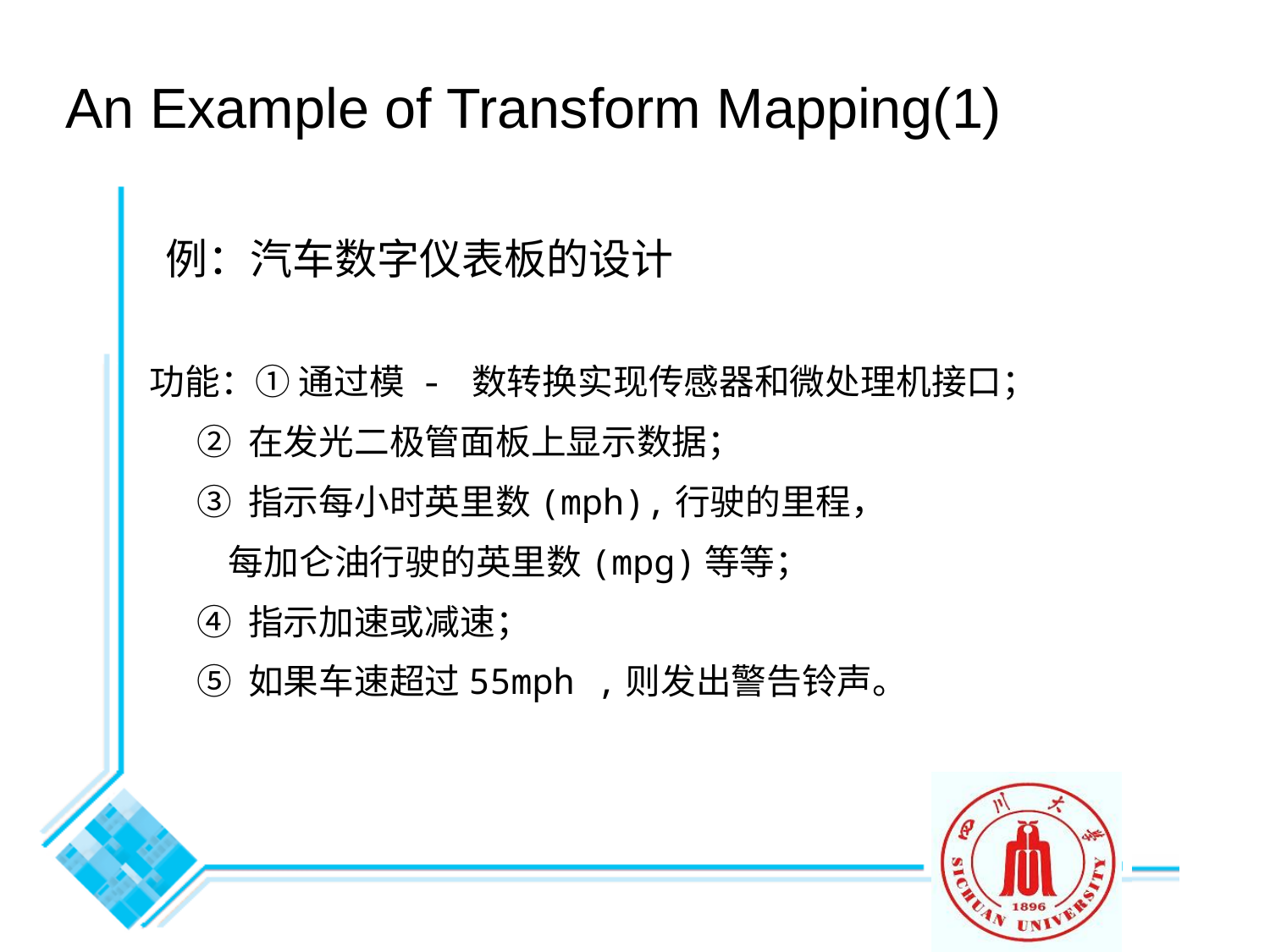

An Example of Transform Mapping(1)
例：汽车数字仪表板的设计
功能：① 通过模 - 数转换实现传感器和微处理机接口；
      ② 在发光二极管面板上显示数据；
      ③ 指示每小时英里数(mph),行驶的里程，
         每加仑油行驶的英里数(mpg)等等；
      ④ 指示加速或减速；
      ⑤ 如果车速超过55mph ,则发出警告铃声。